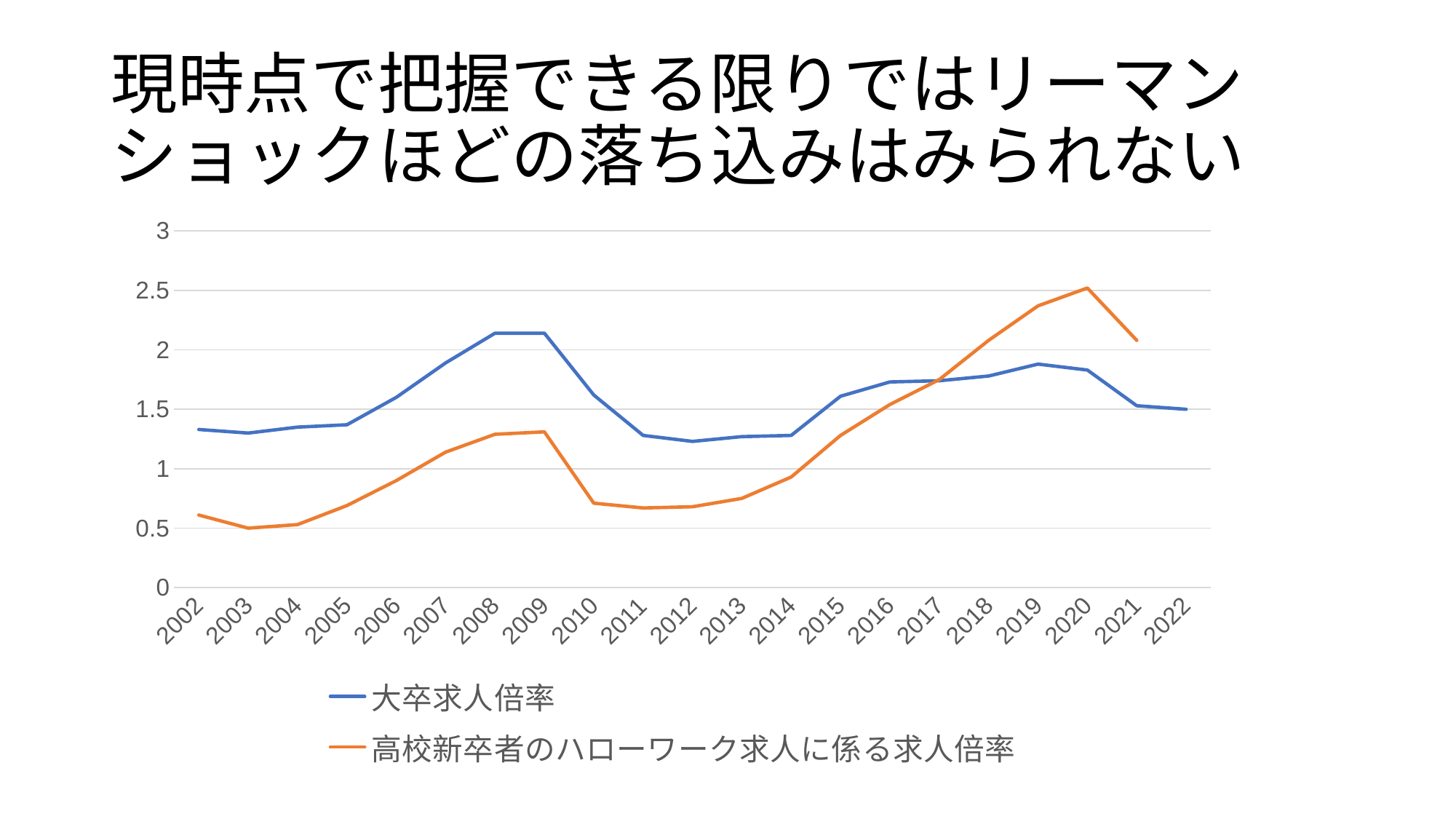

# 現時点で把握できる限りではリーマンショックほどの落ち込みはみられない

### Chart

| Category | 大卒求人倍率 | 高校新卒者のハローワーク求人に係る求人倍率 |
|---|---|---|
| 2002 | 1.33 | 0.61 |
| 2003 | 1.3 | 0.5 |
| 2004 | 1.35 | 0.53 |
| 2005 | 1.37 | 0.69 |
| 2006 | 1.6 | 0.9 |
| 2007 | 1.89 | 1.14 |
| 2008 | 2.14 | 1.29 |
| 2009 | 2.14 | 1.31 |
| 2010 | 1.62 | 0.71 |
| 2011 | 1.28 | 0.67 |
| 2012 | 1.23 | 0.68 |
| 2013 | 1.27 | 0.75 |
| 2014 | 1.28 | 0.93 |
| 2015 | 1.61 | 1.28 |
| 2016 | 1.73 | 1.54 |
| 2017 | 1.74 | 1.75 |
| 2018 | 1.78 | 2.08 |
| 2019 | 1.88 | 2.37 |
| 2020 | 1.83 | 2.52 |
| 2021 | 1.53 | 2.08 |
| 2022 | 1.5 | None |